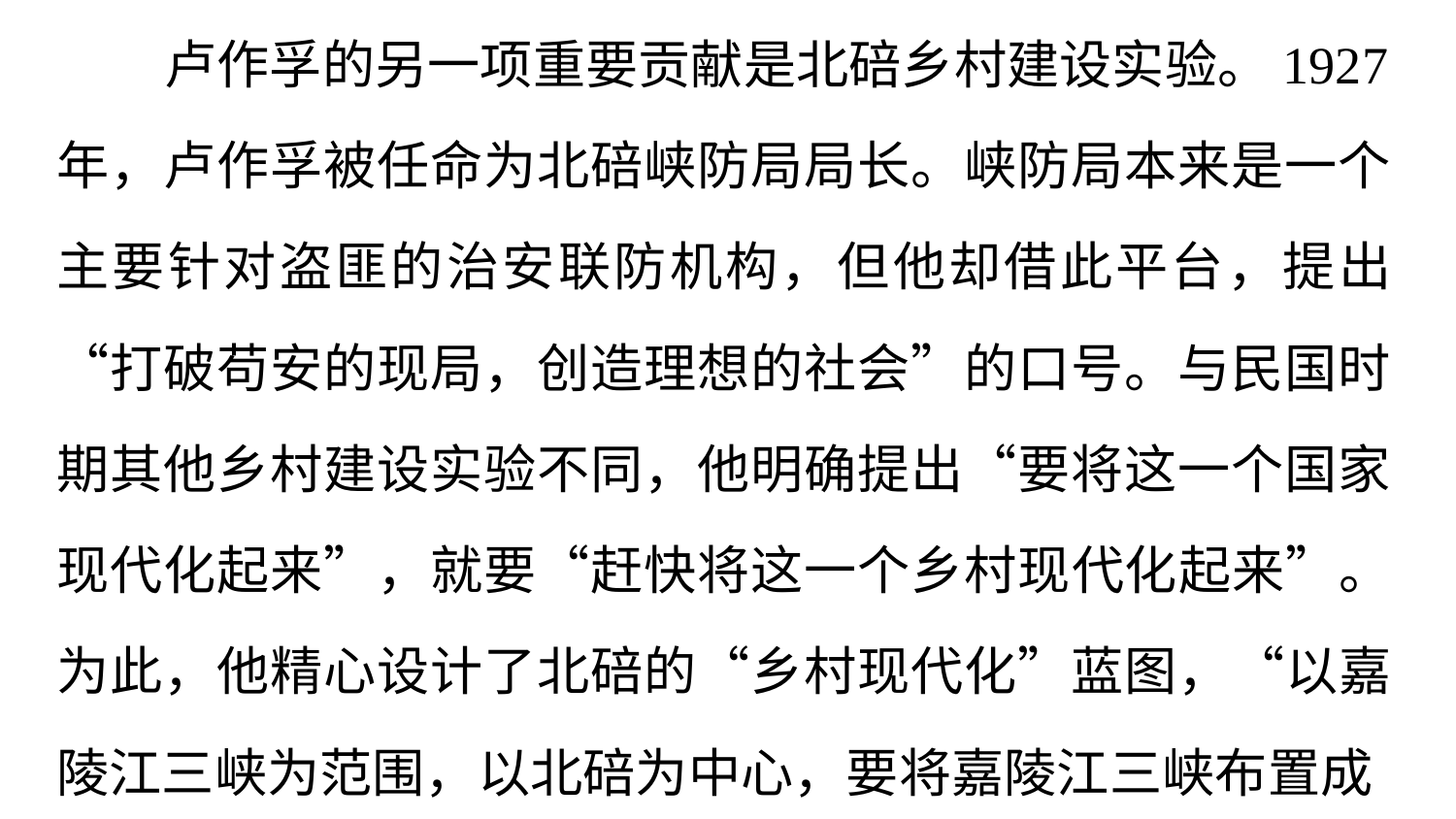

卢作孚的另一项重要贡献是北碚乡村建设实验。1927年，卢作孚被任命为北碚峡防局局长。峡防局本来是一个主要针对盗匪的治安联防机构，但他却借此平台，提出“打破苟安的现局，创造理想的社会”的口号。与民国时期其他乡村建设实验不同，他明确提出“要将这一个国家现代化起来”，就要“赶快将这一个乡村现代化起来”。为此，他精心设计了北碚的“乡村现代化”蓝图，“以嘉陵江三峡为范围，以北碚为中心，要将嘉陵江三峡布置成